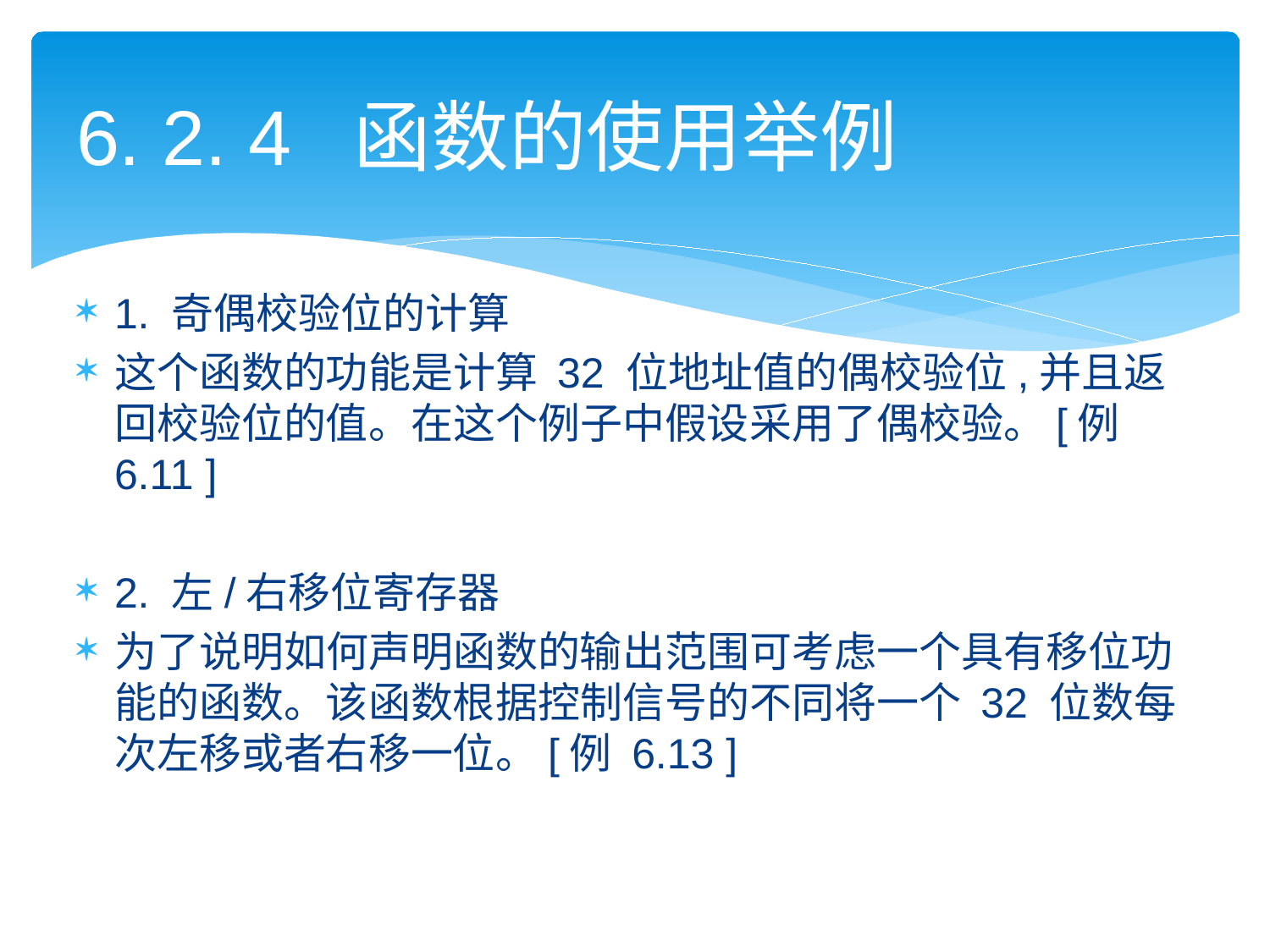

# 6. 2. 4  函数的使用举例
1. 奇偶校验位的计算
这个函数的功能是计算 32 位地址值的偶校验位,并且返回校验位的值。在这个例子中假设采用了偶校验。[例 6.11 ]

2. 左/右移位寄存器
为了说明如何声明函数的输出范围可考虑一个具有移位功能的函数。该函数根据控制信号的不同将一个 32 位数每次左移或者右移一位。[例 6.13 ]